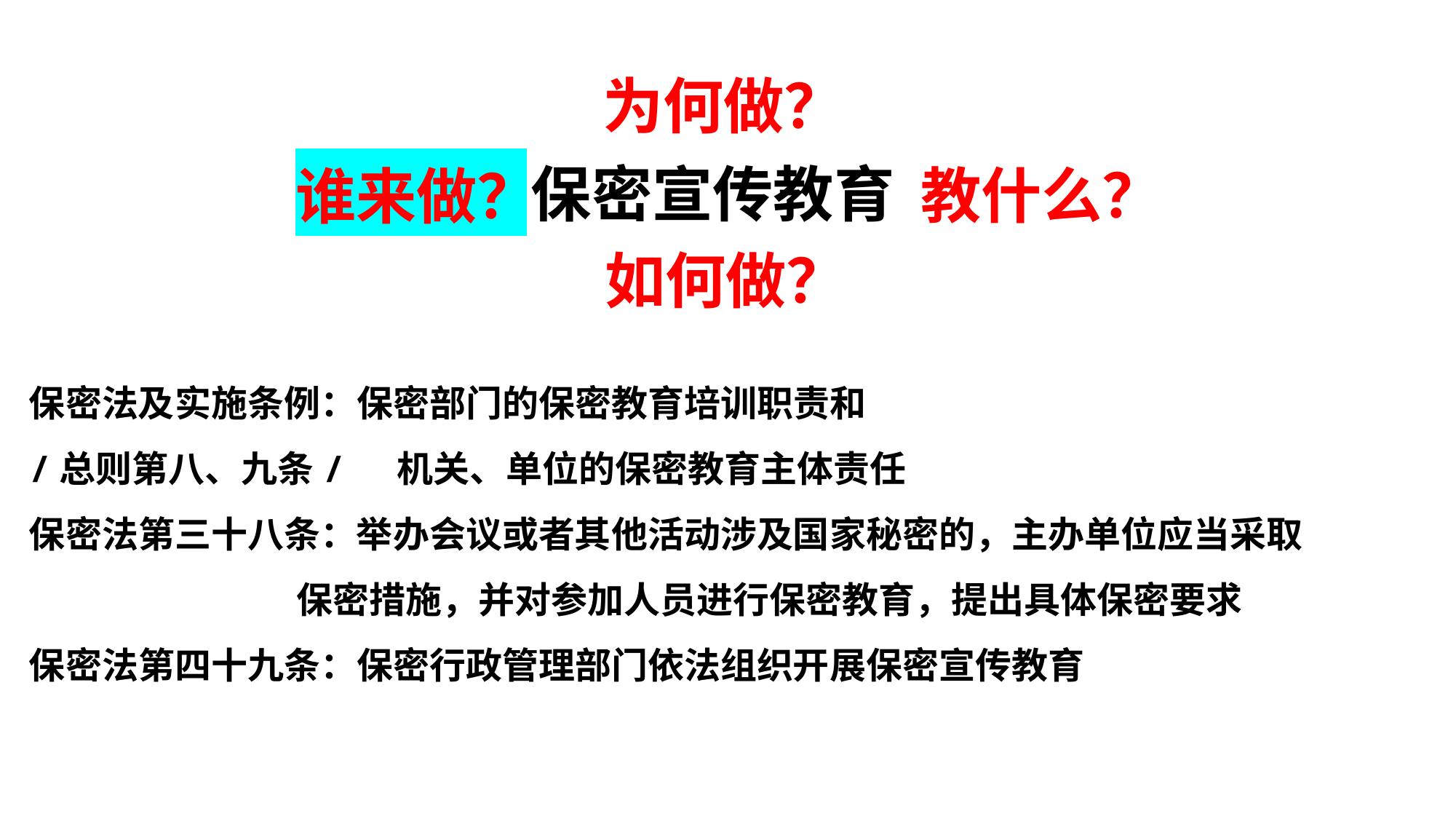

为何做？
保密宣传教育
教什么？
谁来做？
如何做？
保密法及实施条例：保密部门的保密教育培训职责和
/总则第八、九条/  机关、单位的保密教育主体责任
保密法第三十八条：举办会议或者其他活动涉及国家秘密的，主办单位应当采取			      保密措施，并对参加人员进行保密教育，提出具体保密要求
保密法第四十九条：保密行政管理部门依法组织开展保密宣传教育